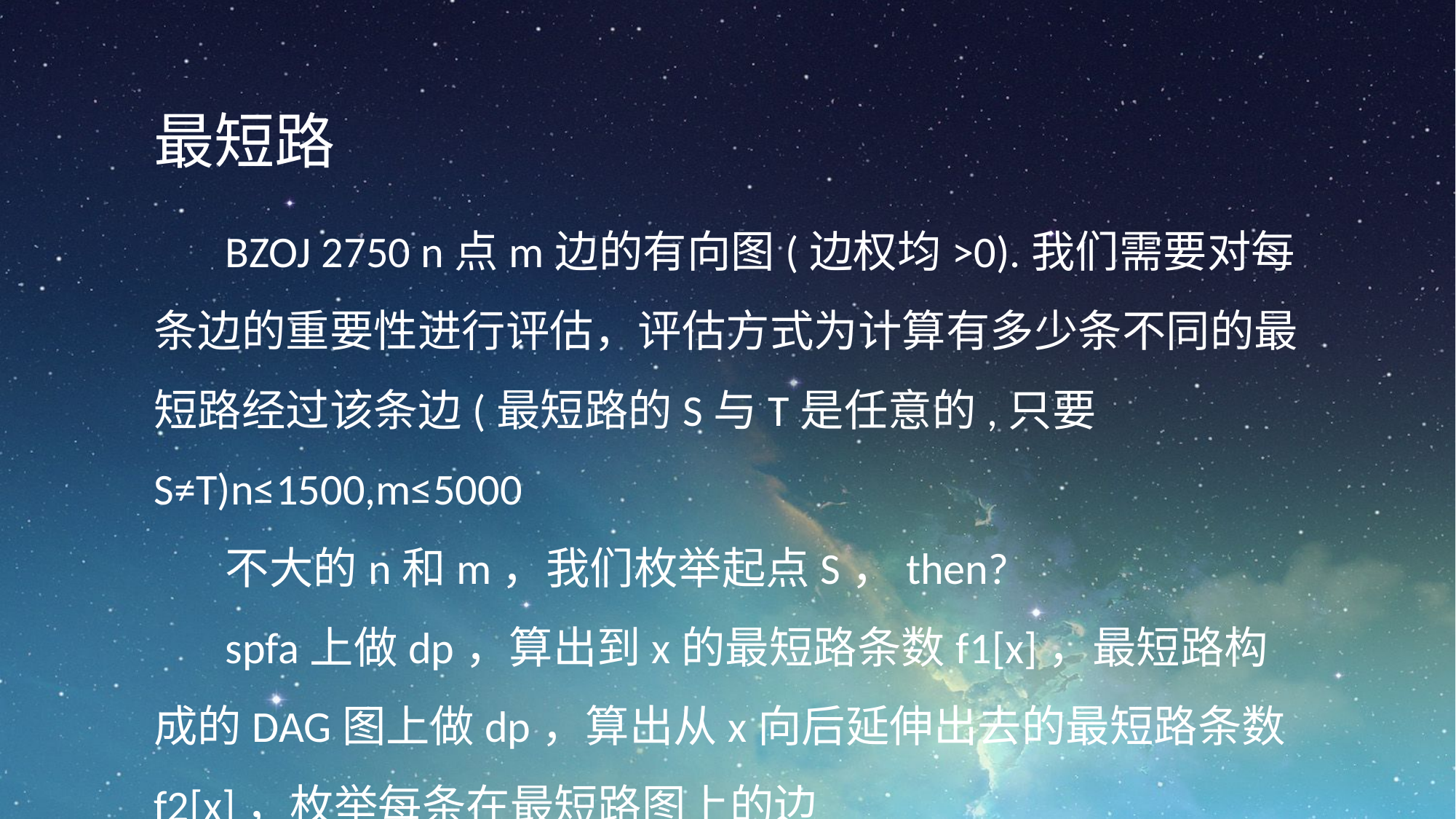

最短路
BZOJ 2750 n点m边的有向图(边权均>0).我们需要对每条边的重要性进行评估，评估方式为计算有多少条不同的最短路经过该条边(最短路的S与T是任意的,只要S≠T)n≤1500,m≤5000
不大的n和m，我们枚举起点S，then?
spfa上做dp，算出到x的最短路条数f1[x]，最短路构成的DAG图上做dp，算出从x向后延伸出去的最短路条数f2[x]，枚举每条在最短路图上的边(u,v)，ansu,v+=f1[u]*f2[v].